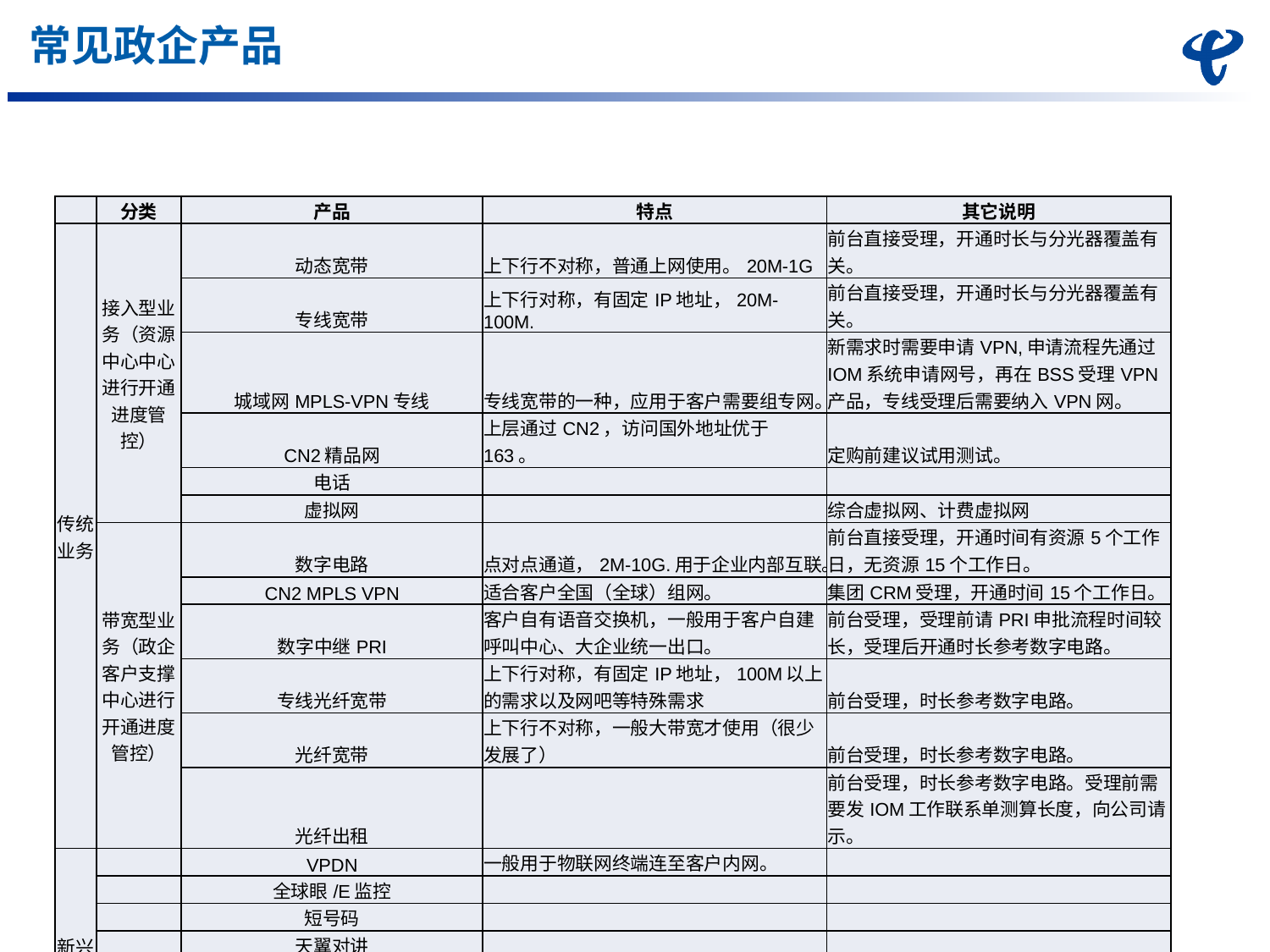

# 常见政企产品
|  | 分类 | 产品 | 特点 | 其它说明 |
| --- | --- | --- | --- | --- |
| 传统业务 | 接入型业务（资源中心中心进行开通进度管控） | 动态宽带 | 上下行不对称，普通上网使用。20M-1G | 前台直接受理，开通时长与分光器覆盖有关。 |
|  |  | 专线宽带 | 上下行对称，有固定IP地址，20M-100M. | 前台直接受理，开通时长与分光器覆盖有关。 |
|  |  | 城域网MPLS-VPN专线 | 专线宽带的一种，应用于客户需要组专网。 | 新需求时需要申请VPN,申请流程先通过IOM系统申请网号，再在BSS受理VPN产品，专线受理后需要纳入VPN网。 |
|  |  | CN2精品网 | 上层通过CN2，访问国外地址优于163。 | 定购前建议试用测试。 |
|  |  | 电话 |  |  |
|  |  | 虚拟网 |  | 综合虚拟网、计费虚拟网 |
|  | 带宽型业务（政企客户支撑中心进行开通进度管控） | 数字电路 | 点对点通道，2M-10G.用于企业内部互联。 | 前台直接受理，开通时间有资源5个工作日，无资源15个工作日。 |
|  |  | CN2 MPLS VPN | 适合客户全国（全球）组网。 | 集团CRM受理，开通时间15个工作日。 |
|  |  | 数字中继PRI | 客户自有语音交换机，一般用于客户自建呼叫中心、大企业统一出口。 | 前台受理，受理前请PRI申批流程时间较长，受理后开通时长参考数字电路。 |
|  |  | 专线光纤宽带 | 上下行对称，有固定IP地址，100M以上的需求以及网吧等特殊需求 | 前台受理，时长参考数字电路。 |
|  |  | 光纤宽带 | 上下行不对称，一般大带宽才使用（很少发展了） | 前台受理，时长参考数字电路。 |
|  |  | 光纤出租 |  | 前台受理，时长参考数字电路。受理前需要发IOM工作联系单测算长度，向公司请示。 |
| 新兴业务 |  | VPDN | 一般用于物联网终端连至客户内网。 |  |
|  |  | 全球眼/E监控 |  |  |
|  |  | 短号码 |  |  |
|  |  | 天翼对讲 |  |  |
|  |  | 云主机 |  |  |
|  |  | 云桌面 |  |  |
|  |  | 云专线 |  |  |
|  |  | 物联网 |  |  |